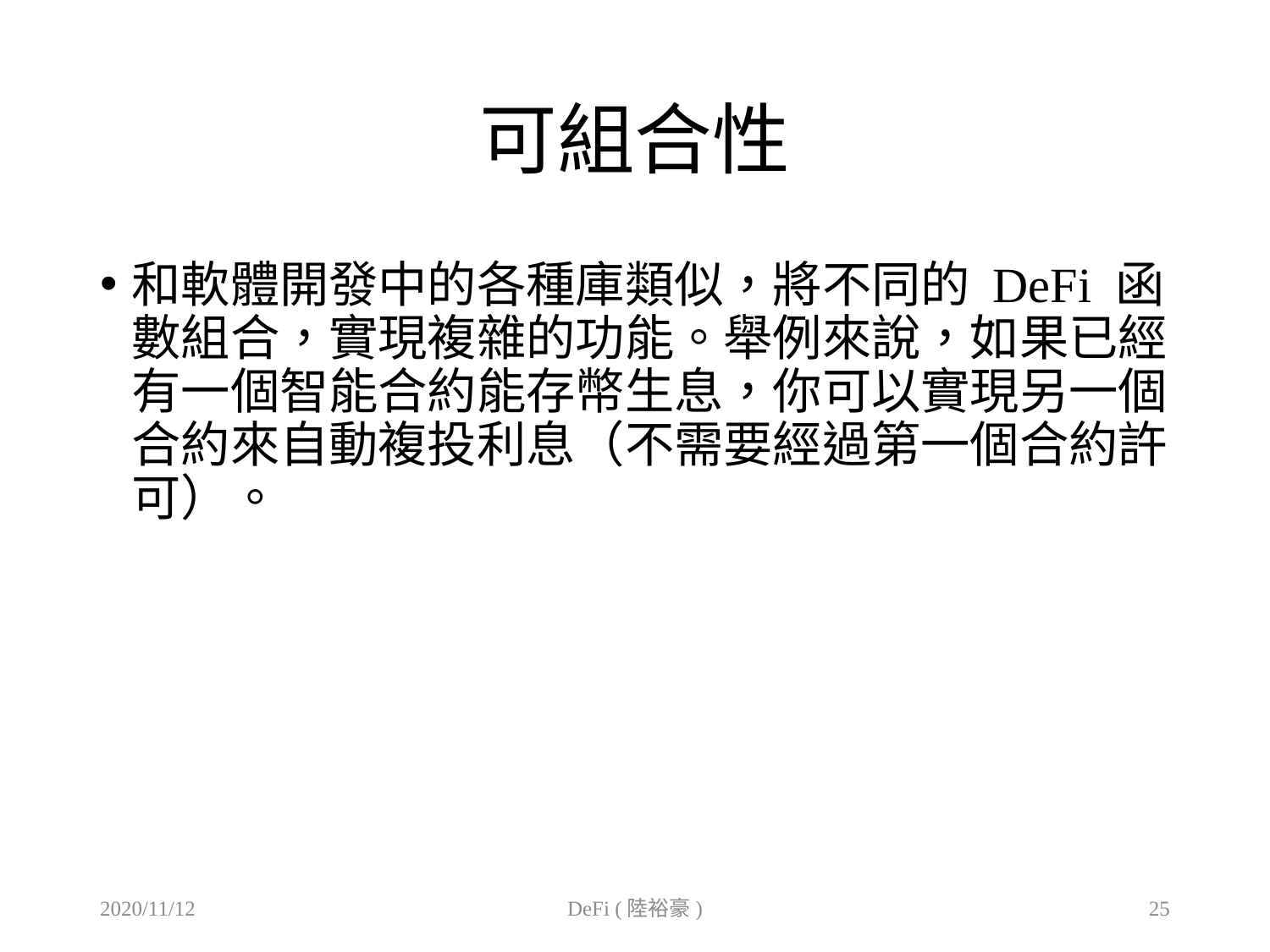

# 可組合性
和軟體開發中的各種庫類似，將不同的 DeFi 函數組合，實現複雜的功能。舉例來說，如果已經有一個智能合約能存幣生息，你可以實現另一個合約來自動複投利息（不需要經過第一個合約許可）。

2020/11/12
DeFi (陸裕豪)
25